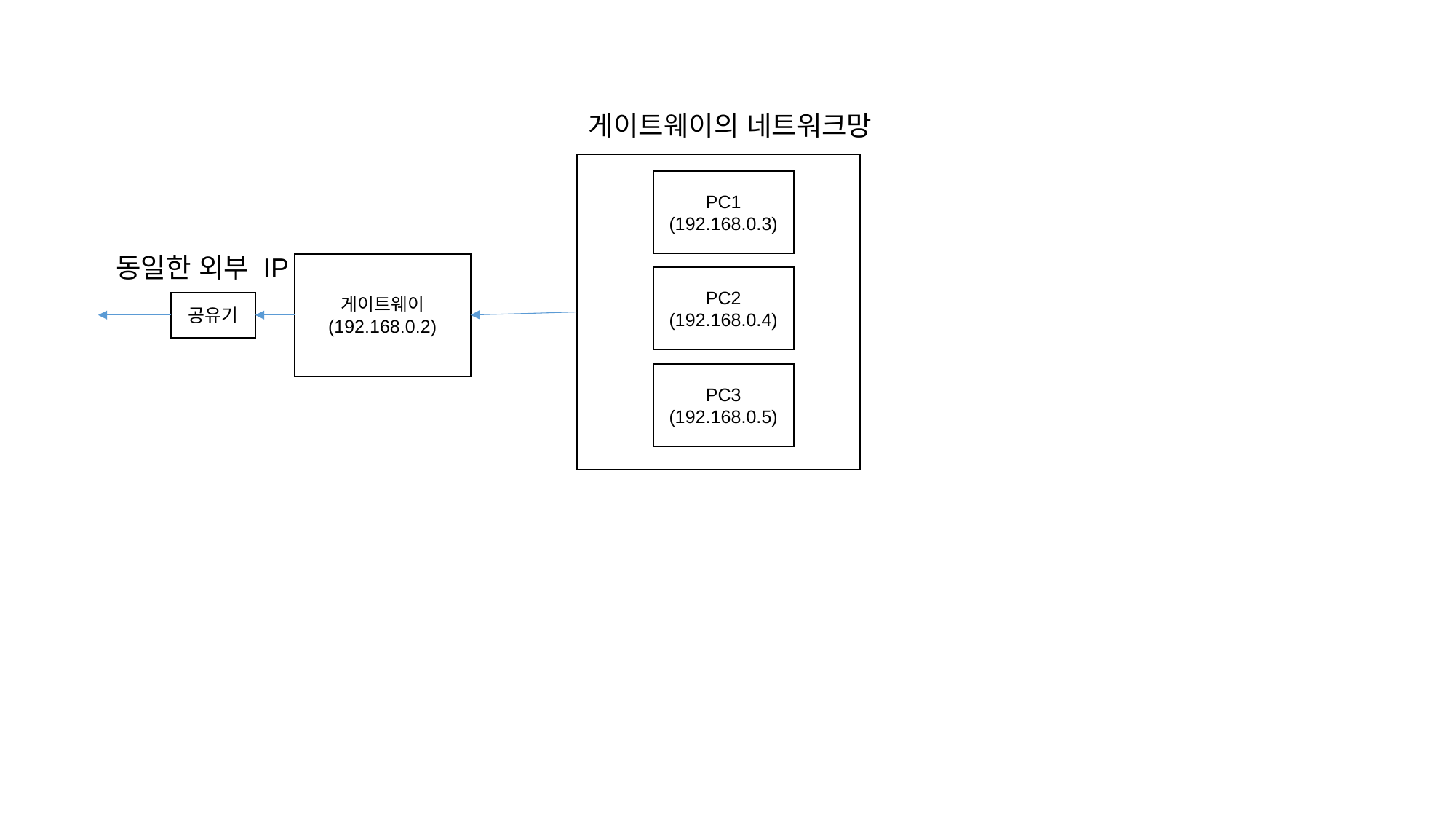

게이트웨이의 네트워크망

PC1
(192.168.0.3)
동일한 외부 IP
게이트웨이
(192.168.0.2)
PC2
(192.168.0.4)
공유기
PC3
(192.168.0.5)